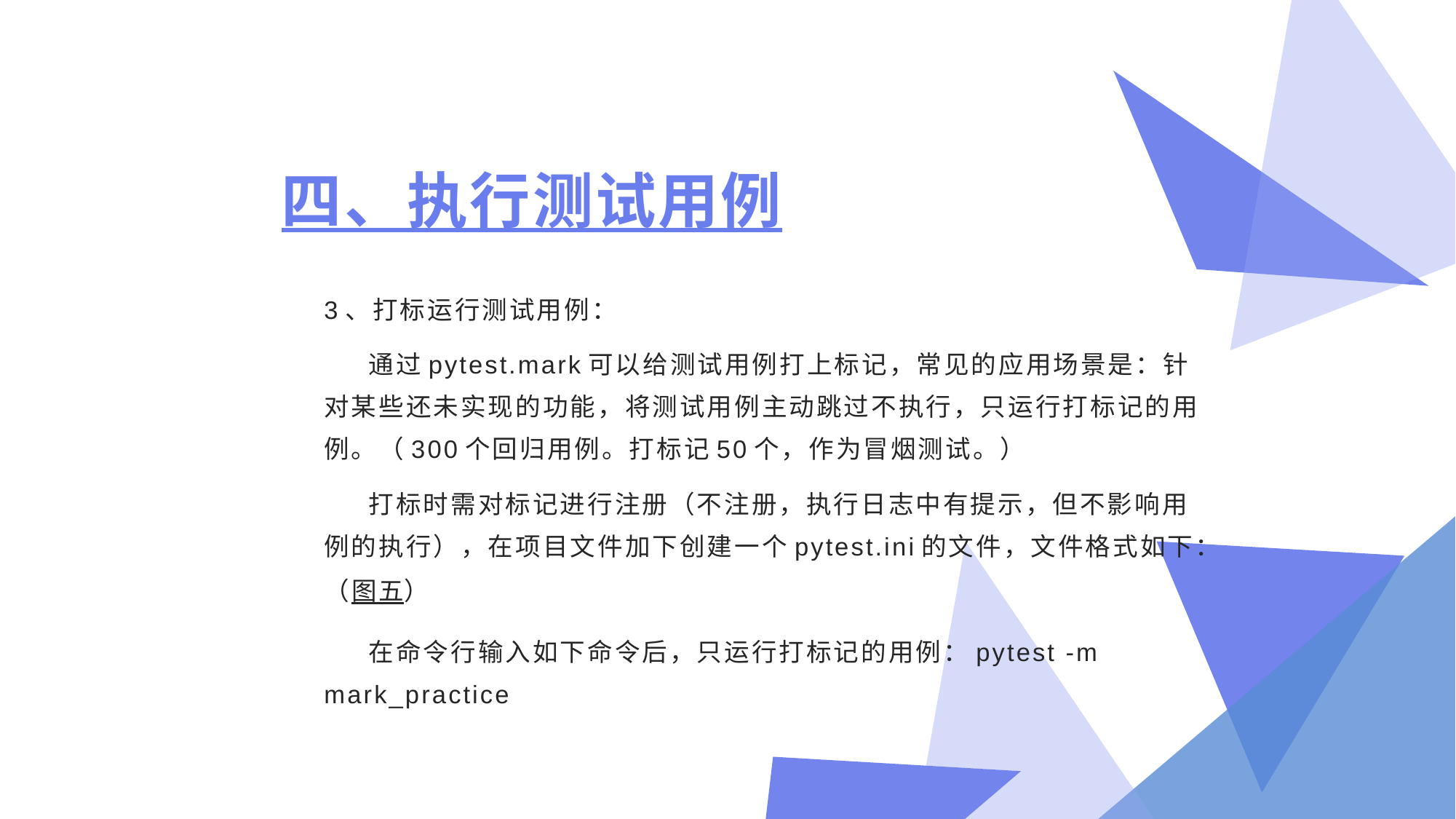

# 四、执行测试用例
3、打标运行测试用例：
     通过pytest.mark可以给测试用例打上标记，常见的应用场景是：针对某些还未实现的功能，将测试用例主动跳过不执行，只运行打标记的用例。（300个回归用例。打标记50个，作为冒烟测试。）
     打标时需对标记进行注册（不注册，执行日志中有提示，但不影响用例的执行），在项目文件加下创建一个pytest.ini的文件，文件格式如下：（图五）
     在命令行输入如下命令后，只运行打标记的用例：pytest -m mark_practice